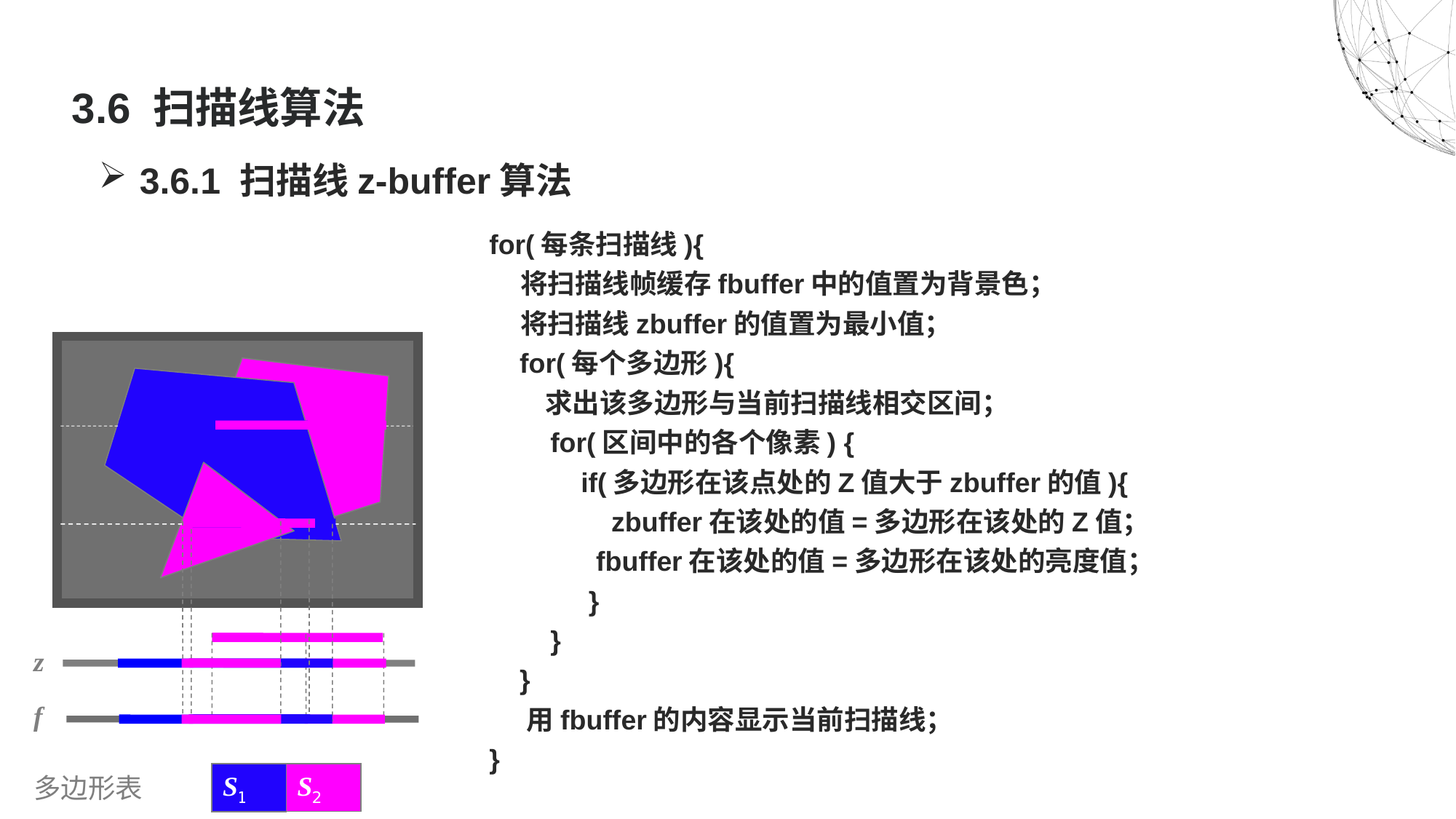

# 3.6 扫描线算法
3.6.1 扫描线z-buffer算法

for(每条扫描线){
    将扫描线帧缓存fbuffer中的值置为背景色；
    将扫描线zbuffer的值置为最小值；
    for(每个多边形){
        求出该多边形与当前扫描线相交区间；
        for(区间中的各个像素) {
            if(多边形在该点处的Z值大于zbuffer的值){
                zbuffer在该处的值=多边形在该处的Z值；
              fbuffer在该处的值=多边形在该处的亮度值；
             }
        }
    }
     用fbuffer的内容显示当前扫描线；
}

z

f

S2
S1
多边形表